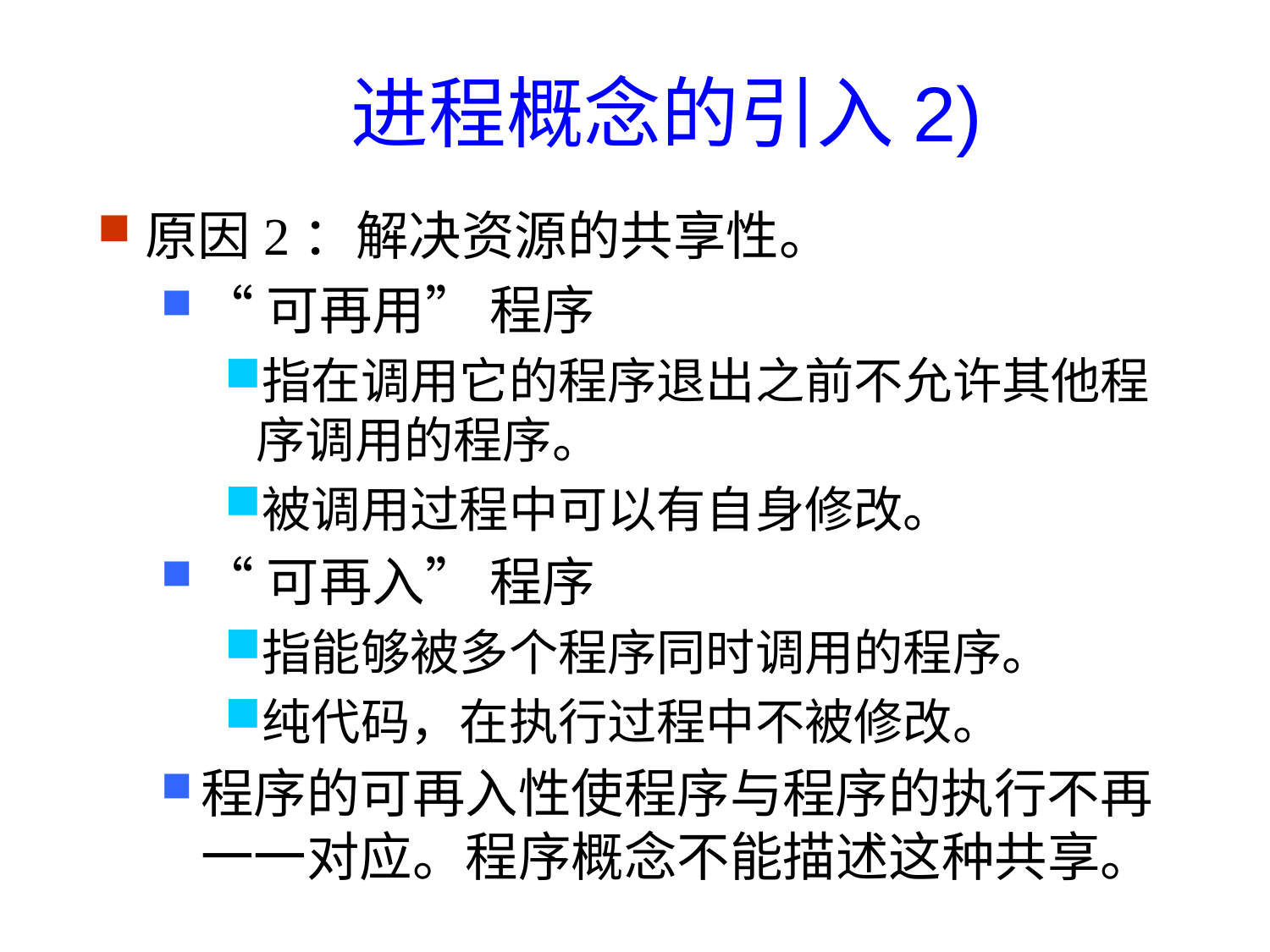

进程概念的引入2)
原因2：解决资源的共享性。
“可再用” 程序
指在调用它的程序退出之前不允许其他程序调用的程序。
被调用过程中可以有自身修改。
“可再入” 程序
指能够被多个程序同时调用的程序。
纯代码，在执行过程中不被修改。
程序的可再入性使程序与程序的执行不再一一对应。程序概念不能描述这种共享。